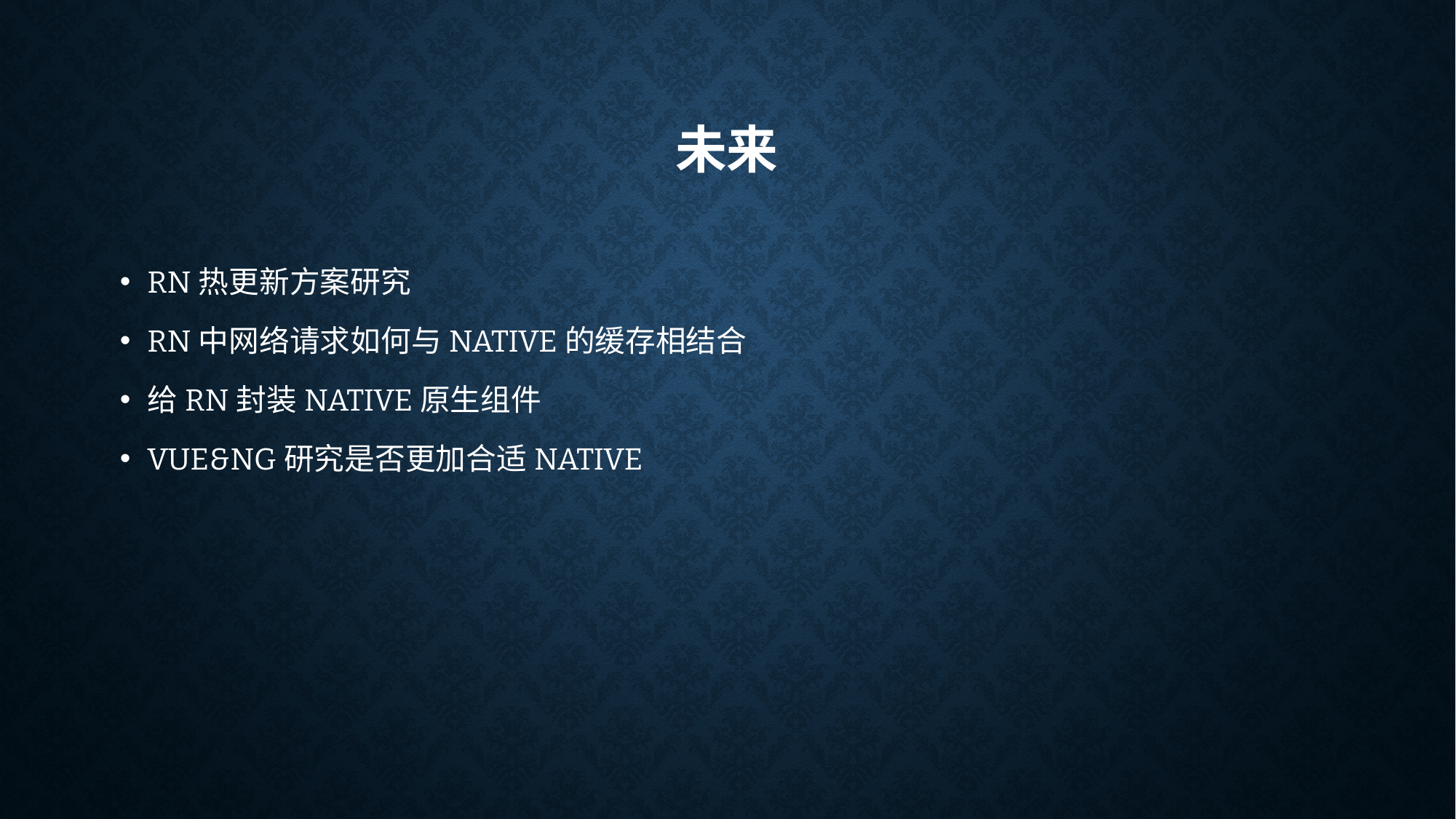

# 未来
RN热更新方案研究
RN中网络请求如何与NATIVE的缓存相结合
给RN封装NATIVE原生组件
VUE&NG研究是否更加合适NATIVE